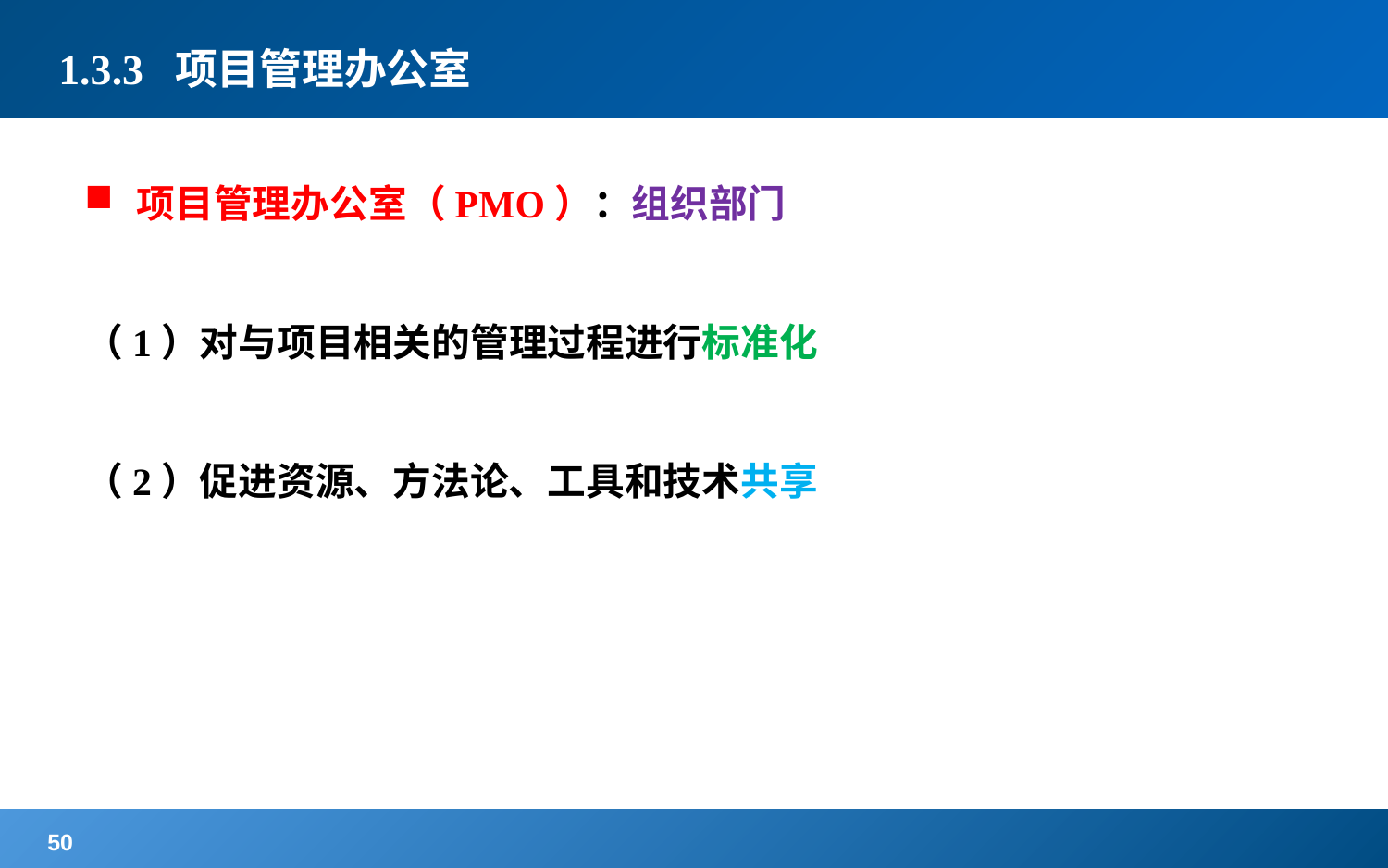

# 1.3.3  项目管理办公室
项目管理办公室（PMO）：组织部门

（1）对与项目相关的管理过程进行标准化

（2）促进资源、方法论、工具和技术共享